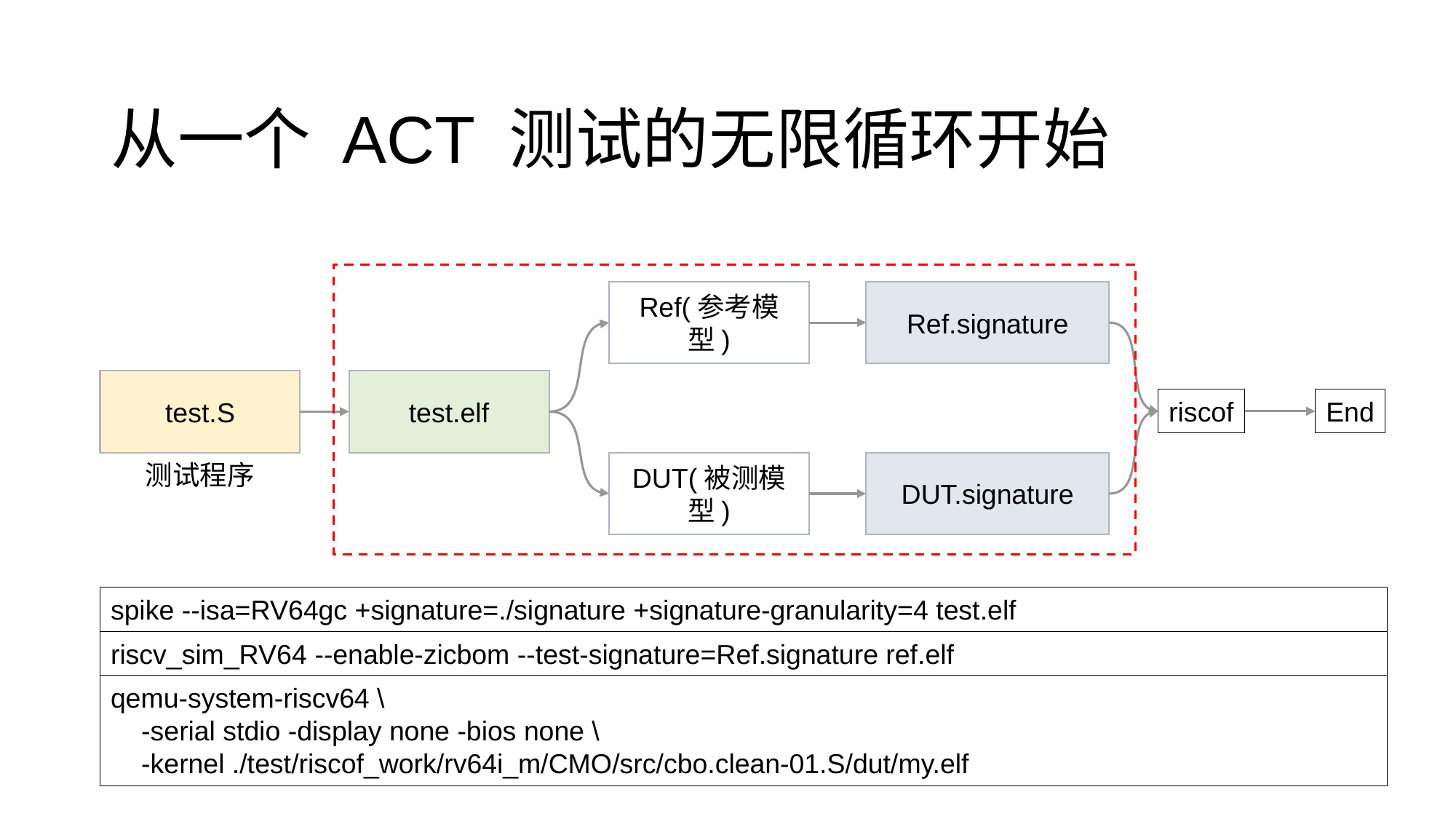

# 从一个 ACT 测试的无限循环开始

Ref(参考模型)
Ref.signature
test.S
test.elf
riscof
End
测试程序
DUT(被测模型)
DUT.signature
spike --isa=RV64gc +signature=./signature +signature-granularity=4 test.elf
riscv_sim_RV64 --enable-zicbom --test-signature=Ref.signature ref.elf
qemu-system-riscv64 \
    -serial stdio -display none -bios none \
    -kernel ./test/riscof_work/rv64i_m/CMO/src/cbo.clean-01.S/dut/my.elf